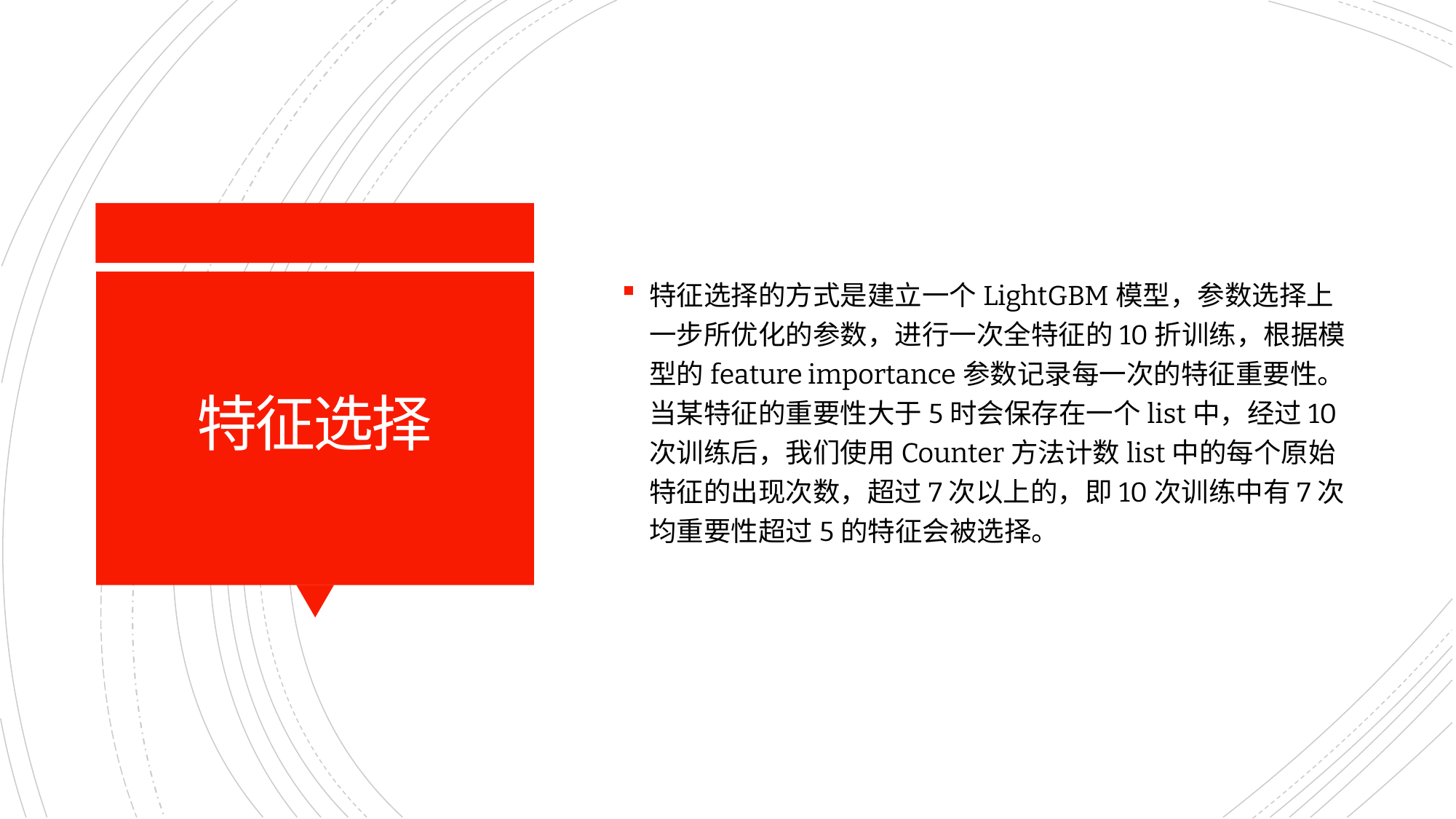

特征选择的方式是建立一个LightGBM模型，参数选择上一步所优化的参数，进行一次全特征的10折训练，根据模型的feature importance参数记录每一次的特征重要性。当某特征的重要性大于5时会保存在一个list中，经过10次训练后，我们使用Counter方法计数list中的每个原始特征的出现次数，超过7次以上的，即10次训练中有7次均重要性超过5的特征会被选择。
# 特征选择